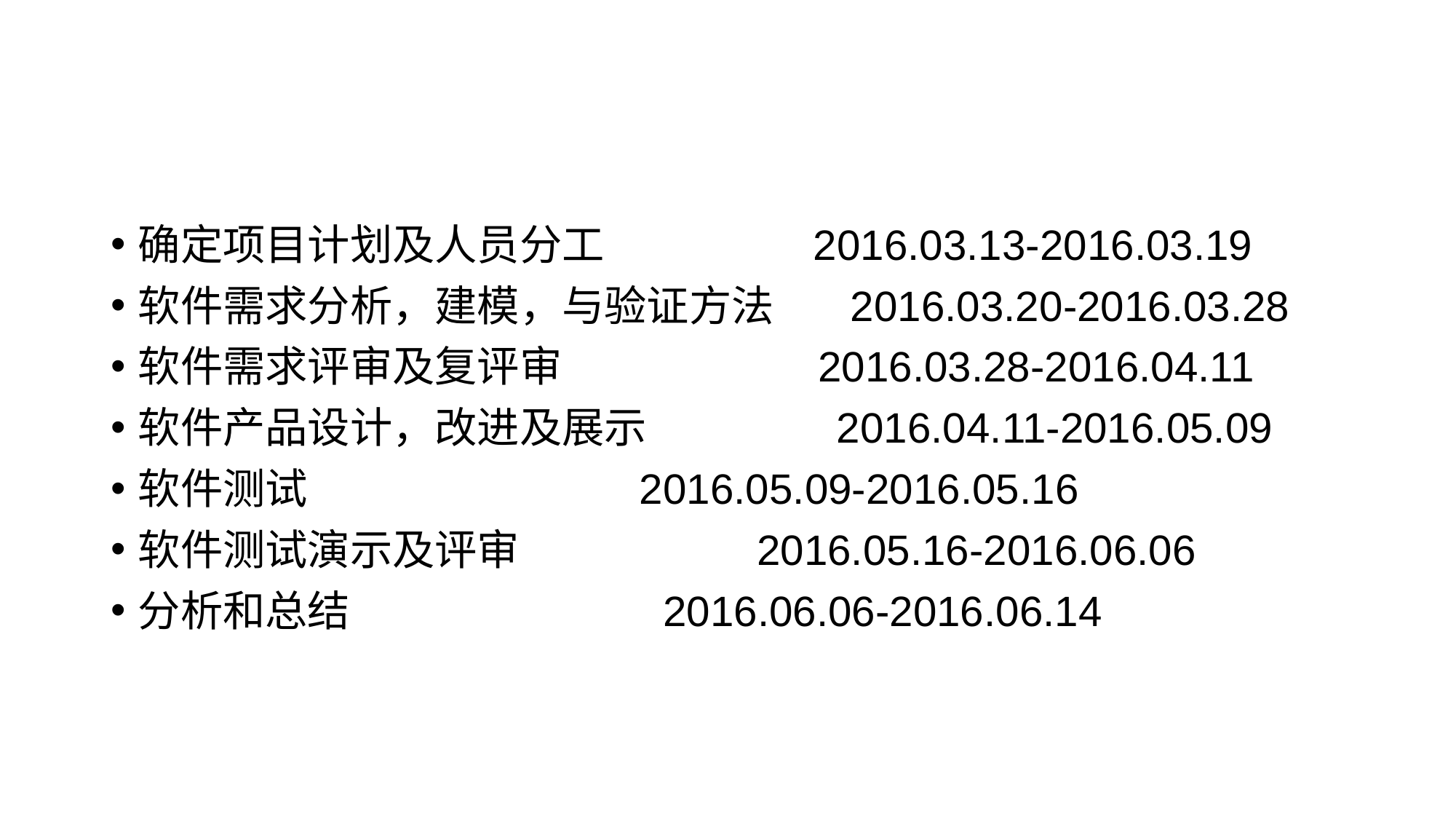

#
确定项目计划及人员分工                     2016.03.13-2016.03.19
软件需求分析，建模，与验证方法       2016.03.20-2016.03.28
软件需求评审及复评审                          2016.03.28-2016.04.11
软件产品设计，改进及展示                   2016.04.11-2016.05.09
软件测试                                  2016.05.09-2016.05.16
软件测试演示及评审                        2016.05.16-2016.06.06
分析和总结                                2016.06.06-2016.06.14